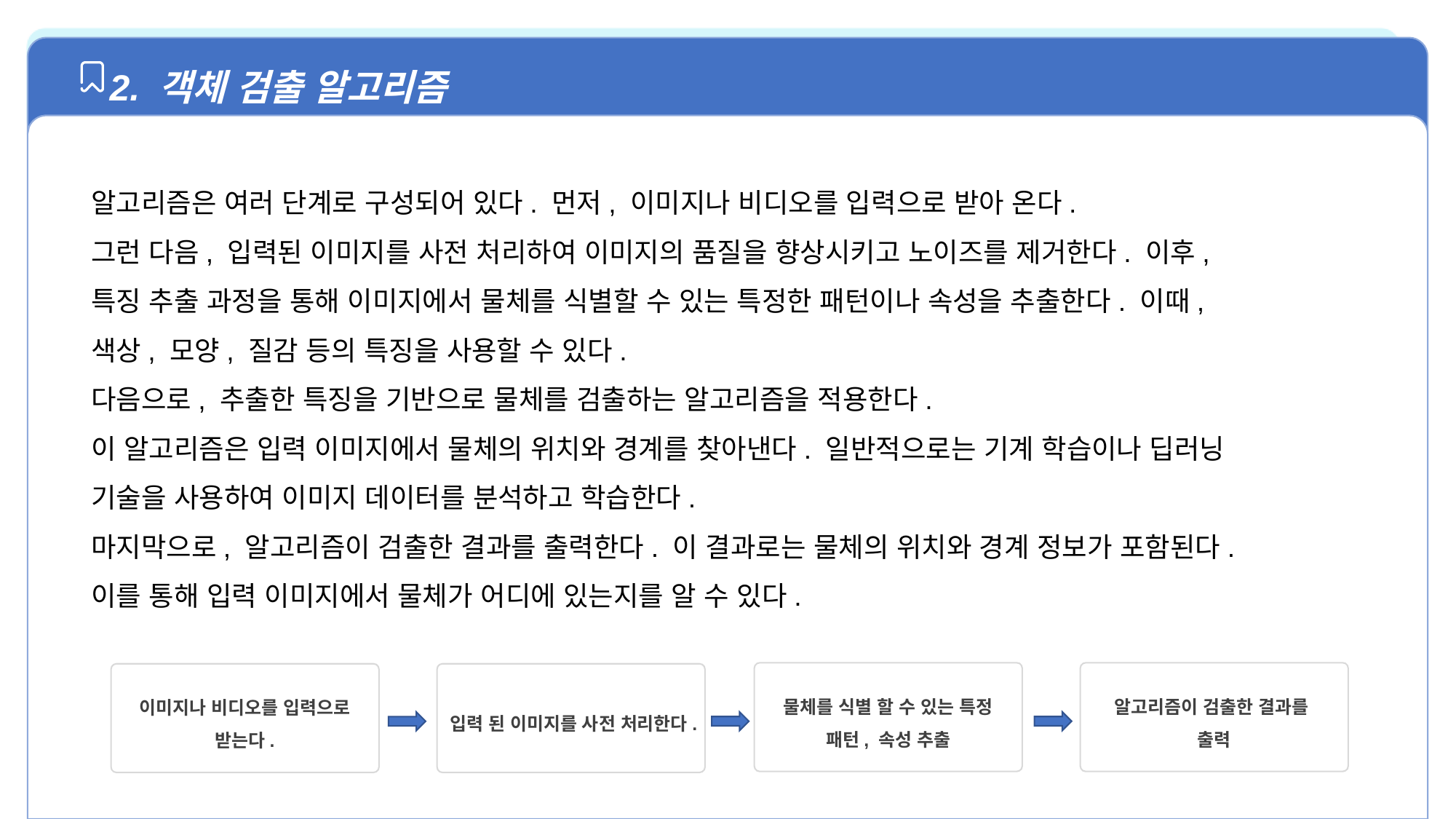

2. 객체 검출 알고리즘

알고리즘은 여러 단계로 구성되어 있다. 먼저, 이미지나 비디오를 입력으로 받아 온다.
그런 다음, 입력된 이미지를 사전 처리하여 이미지의 품질을 향상시키고 노이즈를 제거한다. 이후, 특징 추출 과정을 통해 이미지에서 물체를 식별할 수 있는 특정한 패턴이나 속성을 추출한다. 이때, 색상, 모양, 질감 등의 특징을 사용할 수 있다.
다음으로, 추출한 특징을 기반으로 물체를 검출하는 알고리즘을 적용한다.
이 알고리즘은 입력 이미지에서 물체의 위치와 경계를 찾아낸다. 일반적으로는 기계 학습이나 딥러닝 기술을 사용하여 이미지 데이터를 분석하고 학습한다.
마지막으로, 알고리즘이 검출한 결과를 출력한다. 이 결과로는 물체의 위치와 경계 정보가 포함된다. 이를 통해 입력 이미지에서 물체가 어디에 있는지를 알 수 있다.
물체를 식별 할 수 있는 특정 패턴, 속성 추출
알고리즘이 검출한 결과를
출력
이미지나 비디오를 입력으로 받는다.
입력 된 이미지를 사전 처리한다.